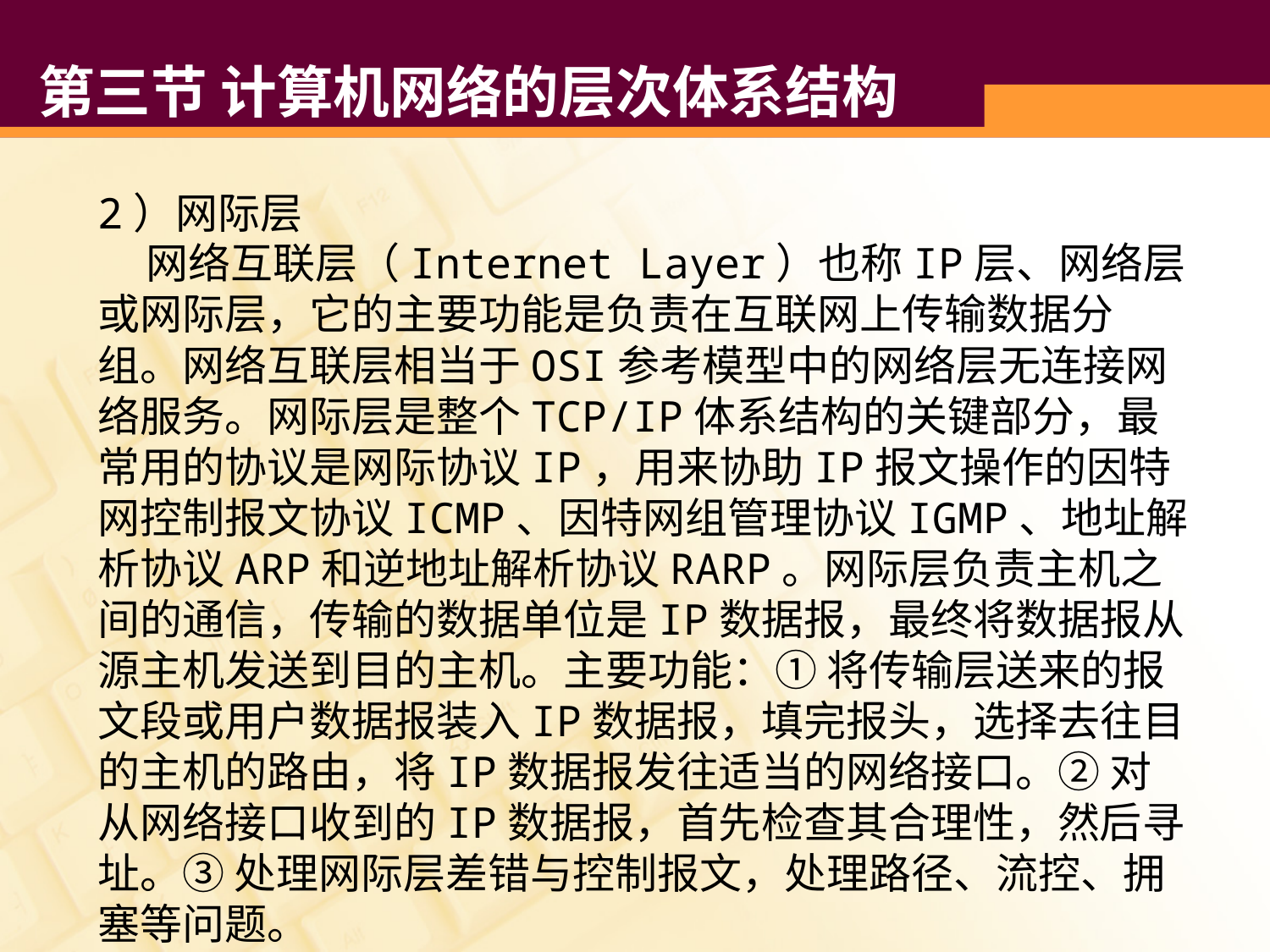

# 第三节 计算机网络的层次体系结构
2）网际层
    网络互联层（Internet Layer）也称IP层、网络层或网际层，它的主要功能是负责在互联网上传输数据分组。网络互联层相当于OSI参考模型中的网络层无连接网络服务。网际层是整个TCP/IP体系结构的关键部分，最常用的协议是网际协议IP，用来协助IP报文操作的因特网控制报文协议ICMP、因特网组管理协议IGMP、地址解析协议ARP和逆地址解析协议RARP。网际层负责主机之间的通信，传输的数据单位是IP数据报，最终将数据报从源主机发送到目的主机。主要功能：① 将传输层送来的报文段或用户数据报装入IP数据报，填完报头，选择去往目的主机的路由，将IP数据报发往适当的网络接口。② 对从网络接口收到的IP数据报，首先检查其合理性，然后寻址。③ 处理网际层差错与控制报文，处理路径、流控、拥塞等问题。